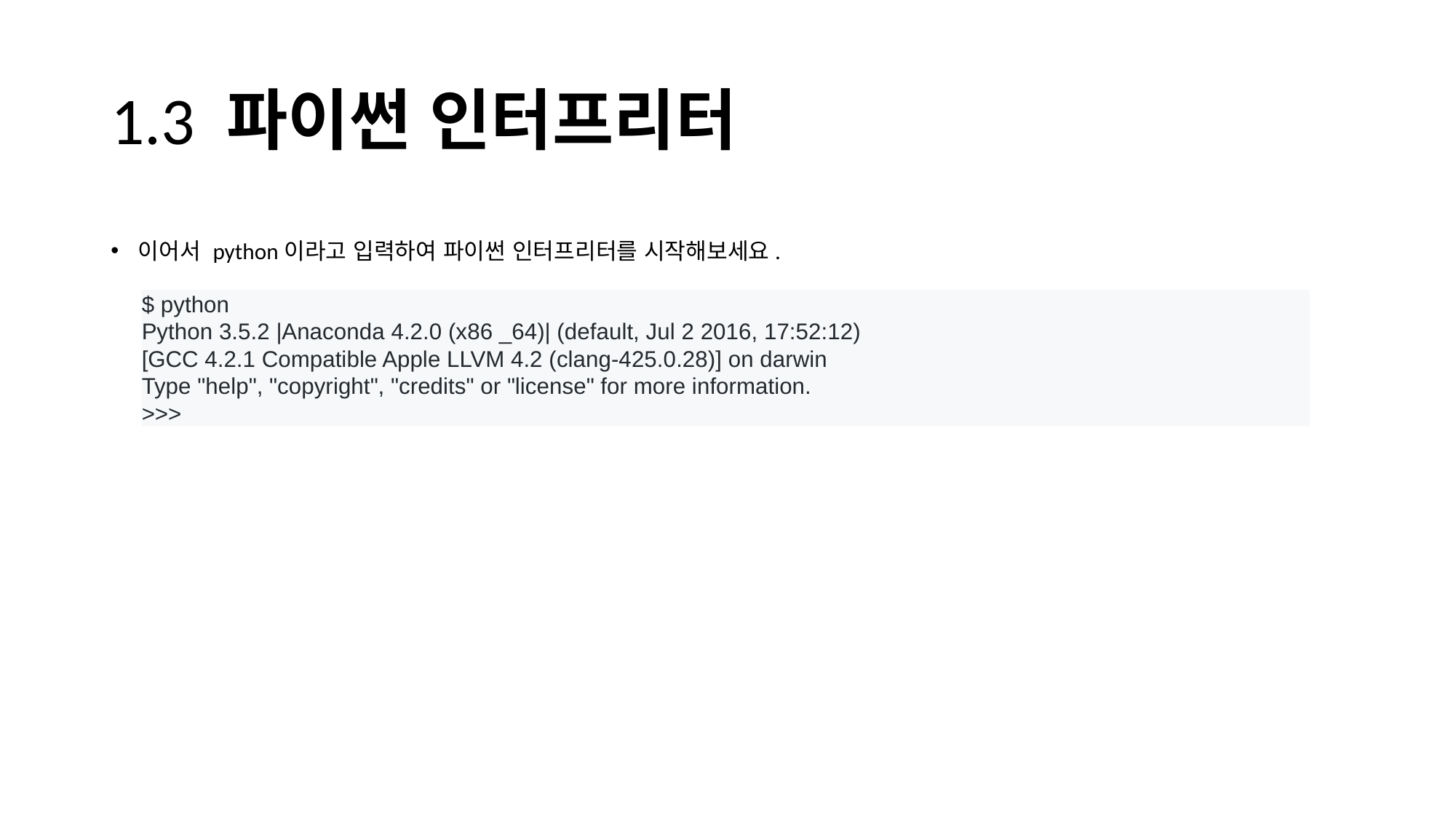

# 1.3 파이썬 인터프리터
이어서 python이라고 입력하여 파이썬 인터프리터를 시작해보세요.
$ python
Python 3.5.2 |Anaconda 4.2.0 (x86 _64)| (default, Jul 2 2016, 17:52:12)
[GCC 4.2.1 Compatible Apple LLVM 4.2 (clang-425.0.28)] on darwin
Type "help", "copyright", "credits" or "license" for more information.
>>>